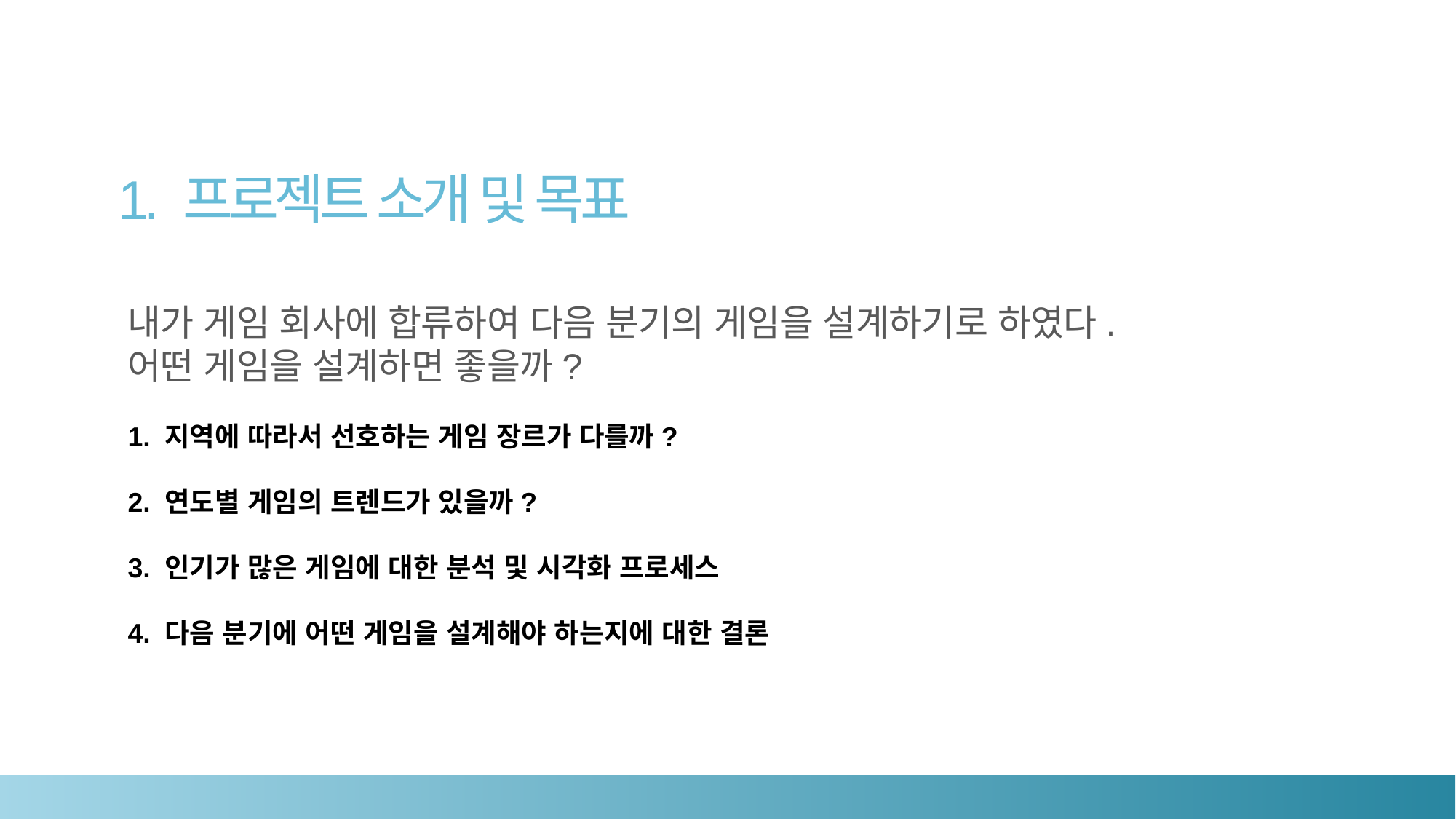

1. 프로젝트 소개 및 목표
내가 게임 회사에 합류하여 다음 분기의 게임을 설계하기로 하였다.
어떤 게임을 설계하면 좋을까?

1. 지역에 따라서 선호하는 게임 장르가 다를까?

2. 연도별 게임의 트렌드가 있을까?
3. 인기가 많은 게임에 대한 분석 및 시각화 프로세스

4. 다음 분기에 어떤 게임을 설계해야 하는지에 대한 결론